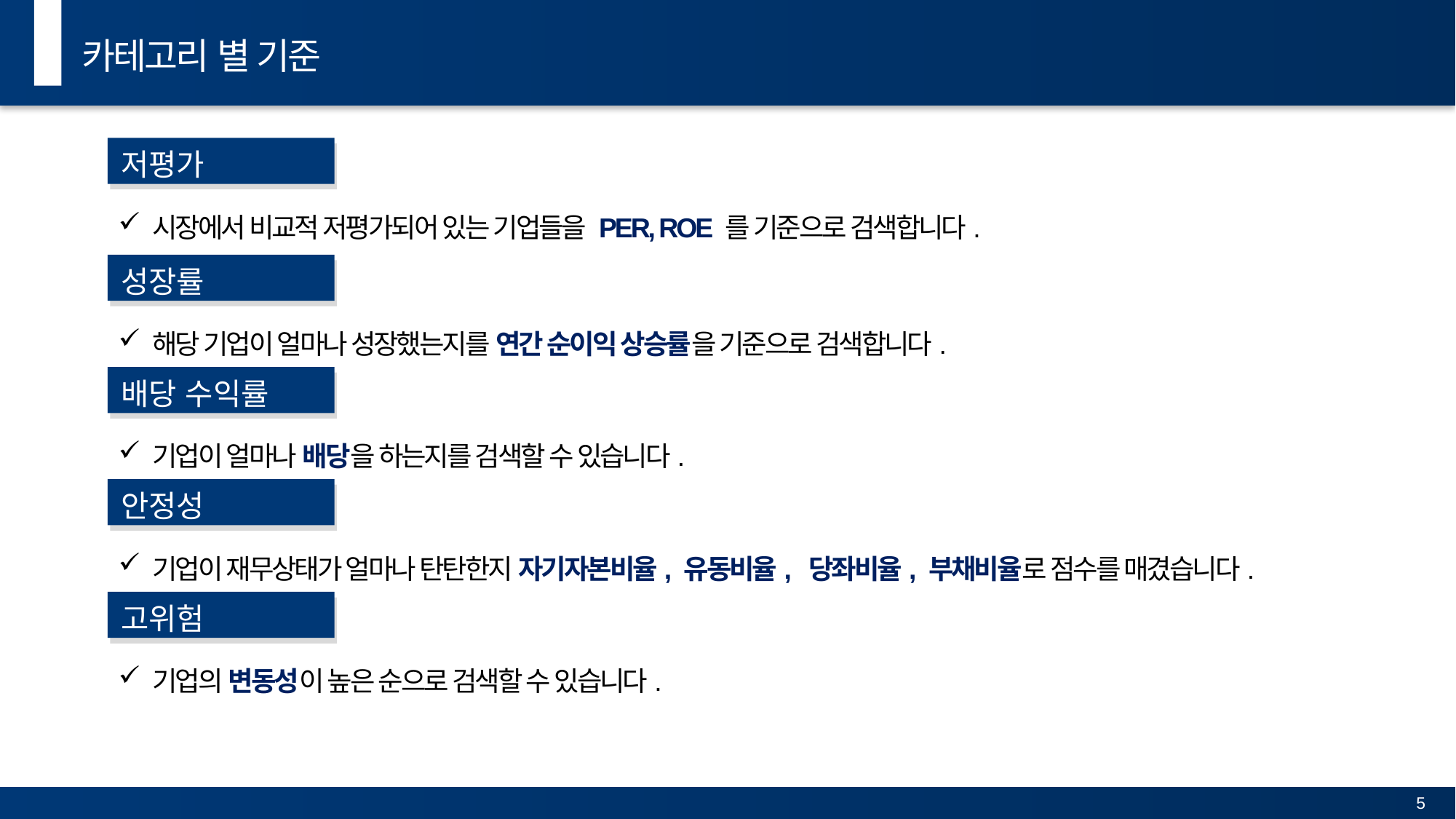

카테고리 별 기준

저평가

시장에서 비교적 저평가되어 있는 기업들을 PER, ROE 를 기준으로 검색합니다.
성장률

해당 기업이 얼마나 성장했는지를 연간 순이익 상승률을 기준으로 검색합니다.
배당 수익률

기업이 얼마나 배당을 하는지를 검색할 수 있습니다.
안정성

기업이 재무상태가 얼마나 탄탄한지 자기자본비율, 유동비율,  당좌비율, 부채비율로 점수를 매겼습니다.
고위험

기업의 변동성이 높은 순으로 검색할 수 있습니다.

5